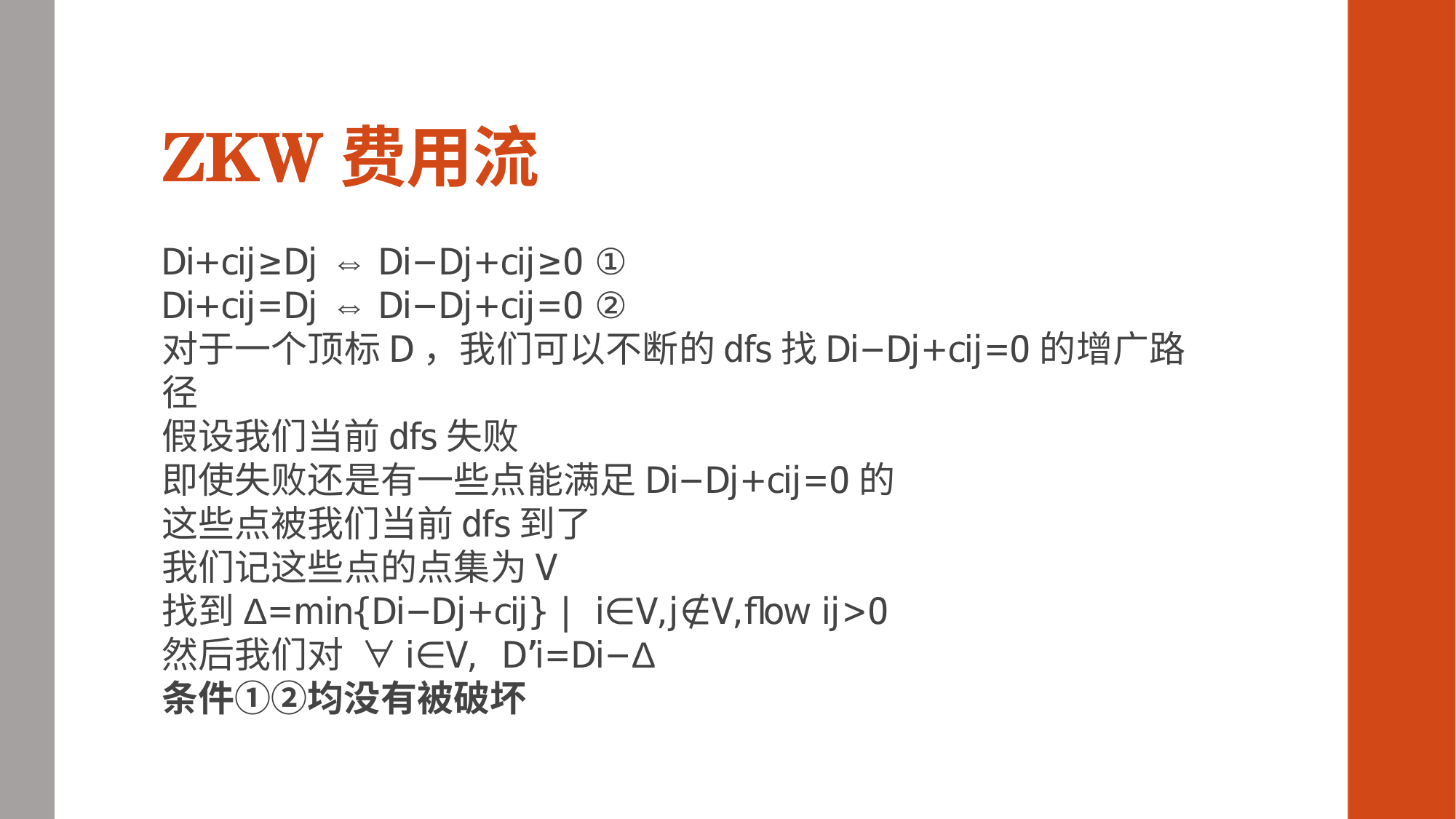

# ZKW费用流
Di+cij≥Dj ⇔ Di−Dj+cij≥0 ①
Di+cij=Dj ⇔ Di−Dj+cij=0 ②
对于一个顶标D，我们可以不断的dfs找Di−Dj+cij=0的增广路径
假设我们当前dfs失败
即使失败还是有一些点能满足Di−Dj+cij=0的
这些点被我们当前dfs到了
我们记这些点的点集为V
找到Δ=min{Di−Dj+cij} |  i∈V,j∉V,flow ij>0
然后我们对  ∀i∈V,  D’i=Di−Δ
条件①②均没有被破坏